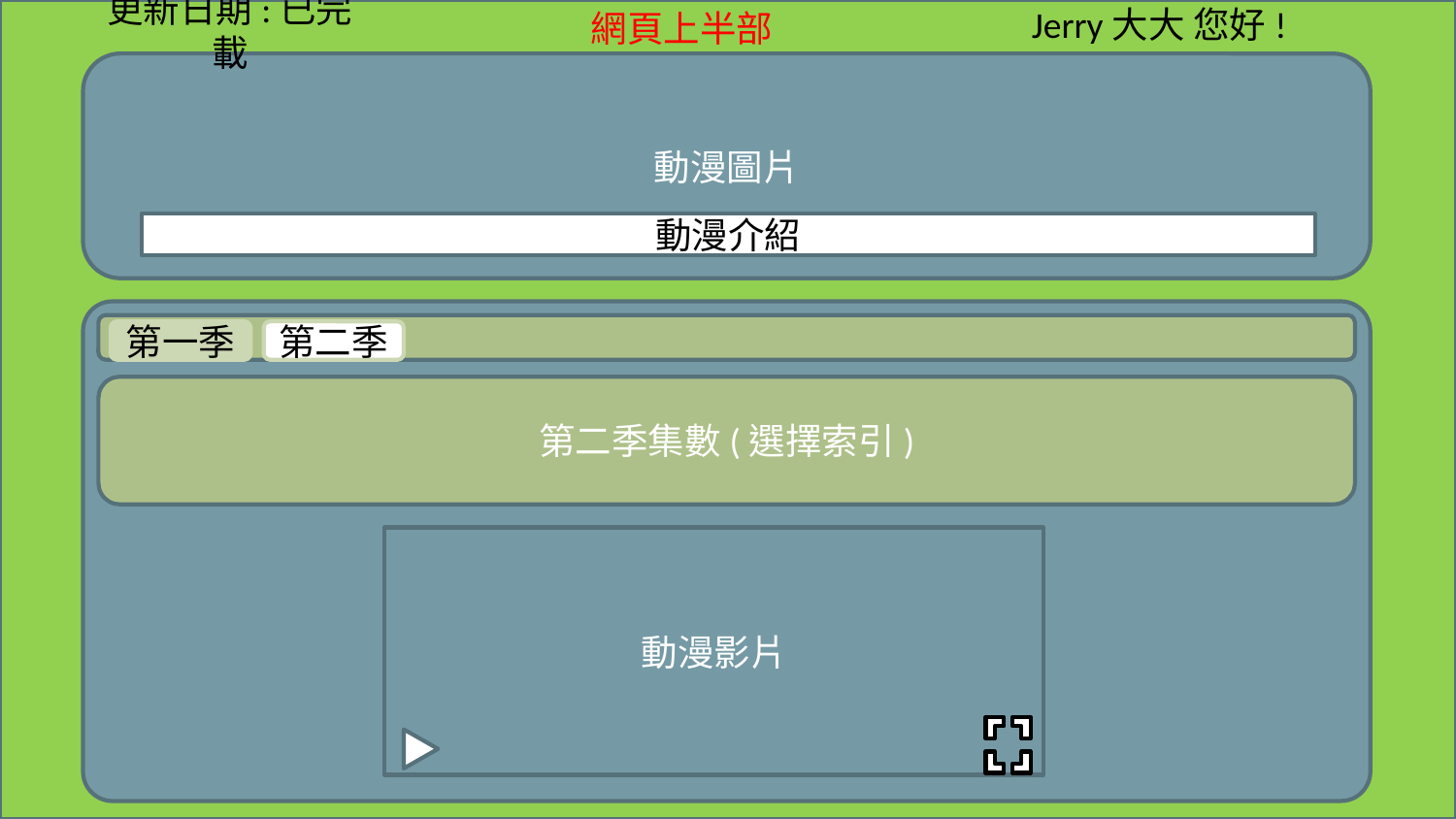

網頁上半部
Jerry大大 您好!
更新日期:已完載
動漫圖片
動漫介紹

第一季
第二季
第二季集數(選擇索引)
動漫影片